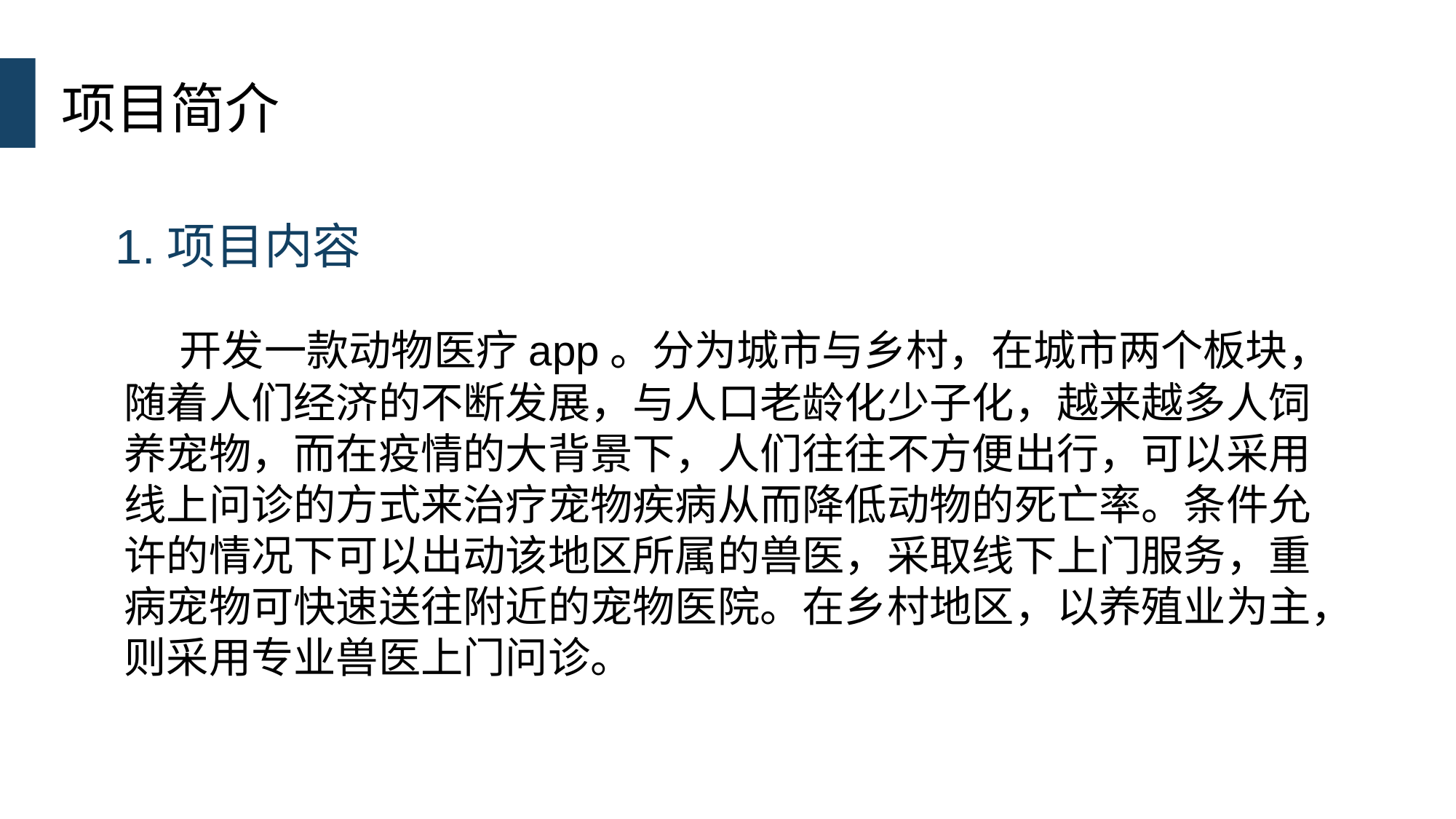

项目简介
1.项目内容
    开发一款动物医疗app。分为城市与乡村，在城市两个板块，随着人们经济的不断发展，与人口老龄化少子化，越来越多人饲养宠物，而在疫情的大背景下，人们往往不方便出行，可以采用线上问诊的方式来治疗宠物疾病从而降低动物的死亡率。条件允许的情况下可以出动该地区所属的兽医，采取线下上门服务，重病宠物可快速送往附近的宠物医院。在乡村地区，以养殖业为主，则采用专业兽医上门问诊。